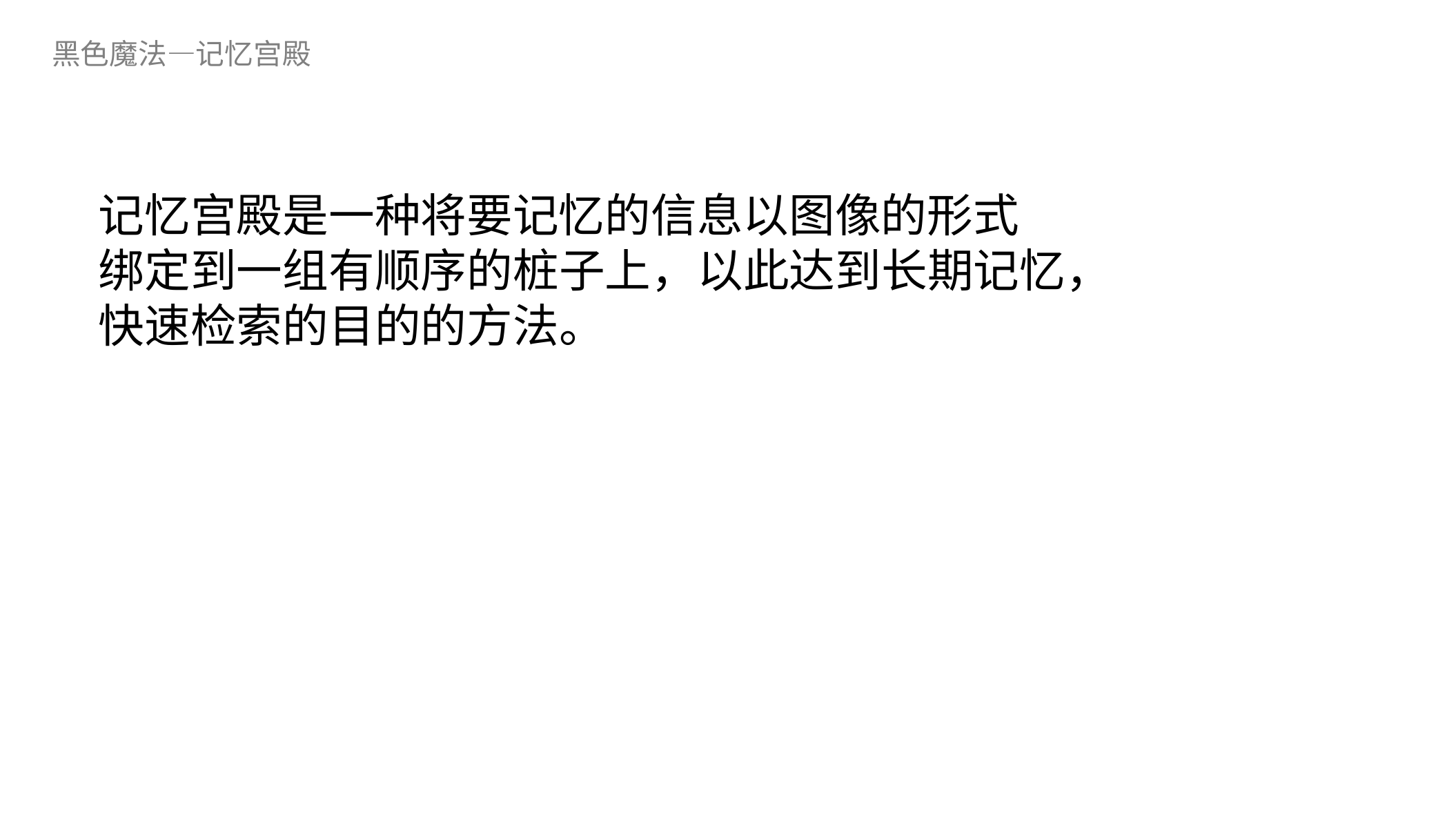

黑色魔法—记忆宫殿
记忆宫殿是一种将要记忆的信息以图像的形式
绑定到一组有顺序的桩子上，以此达到长期记忆，
快速检索的目的的方法。